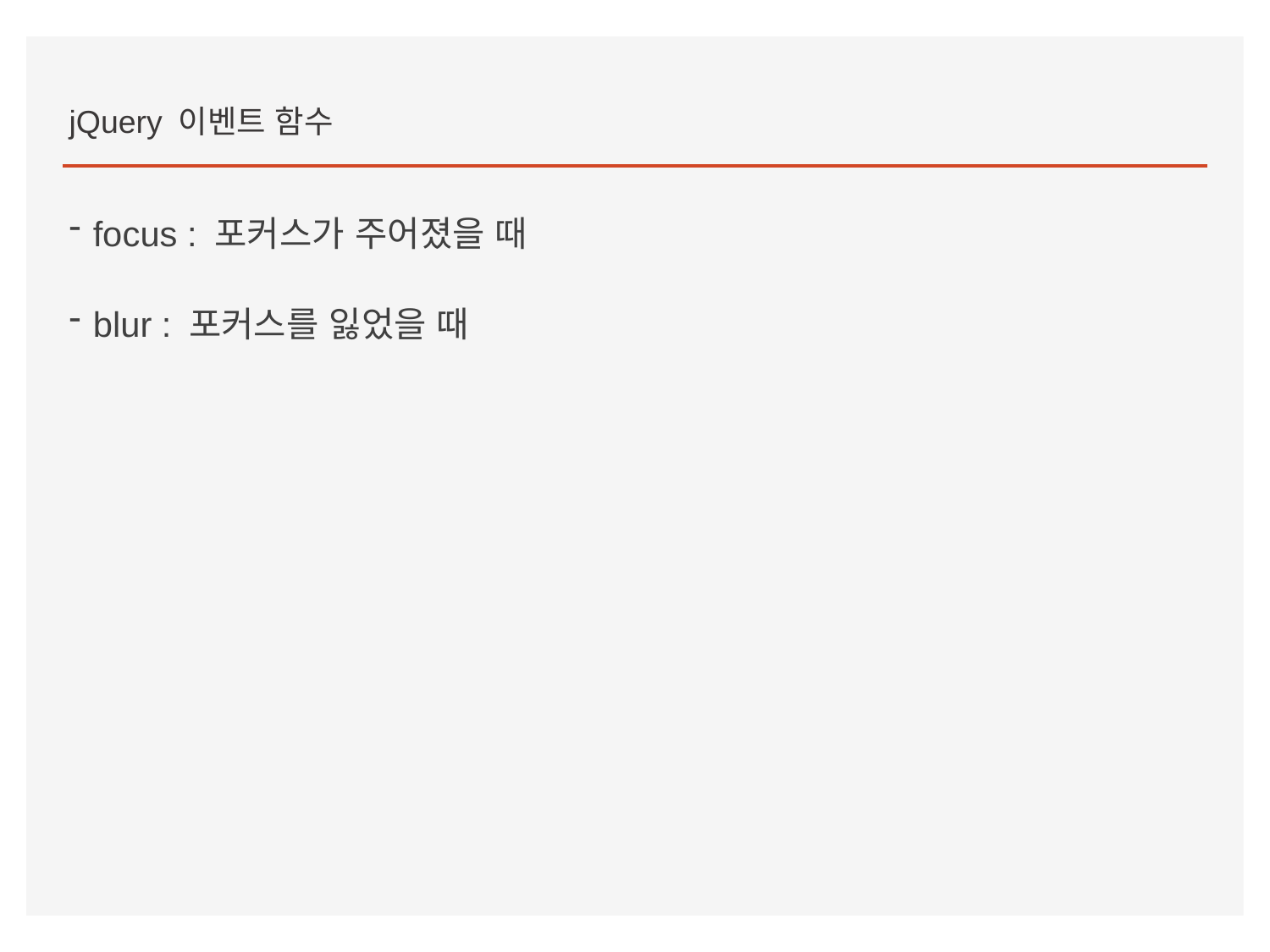

jQuery 이벤트 함수
focus : 포커스가 주어졌을 때
blur : 포커스를 잃었을 때